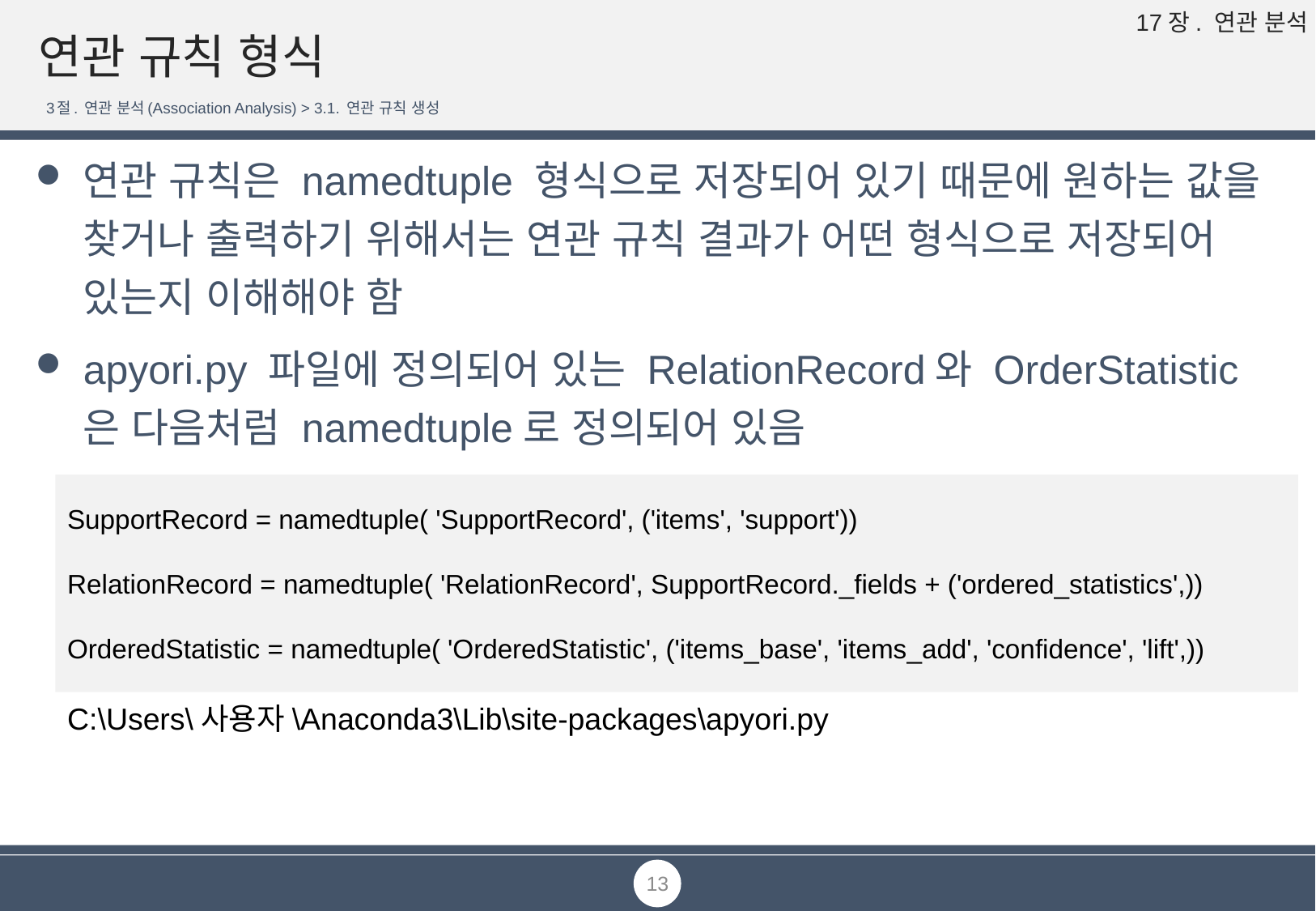

# 연관 규칙 형식
3절. 연관 분석(Association Analysis) > 3.1. 연관 규칙 생성
연관 규칙은 namedtuple 형식으로 저장되어 있기 때문에 원하는 값을 찾거나 출력하기 위해서는 연관 규칙 결과가 어떤 형식으로 저장되어 있는지 이해해야 함
apyori.py 파일에 정의되어 있는 RelationRecord와 OrderStatistic은 다음처럼 namedtuple로 정의되어 있음
SupportRecord = namedtuple( 'SupportRecord', ('items', 'support'))

RelationRecord = namedtuple( 'RelationRecord', SupportRecord._fields + ('ordered_statistics',))

OrderedStatistic = namedtuple( 'OrderedStatistic', ('items_base', 'items_add', 'confidence', 'lift',))
C:\Users\사용자\Anaconda3\Lib\site-packages\apyori.py
13